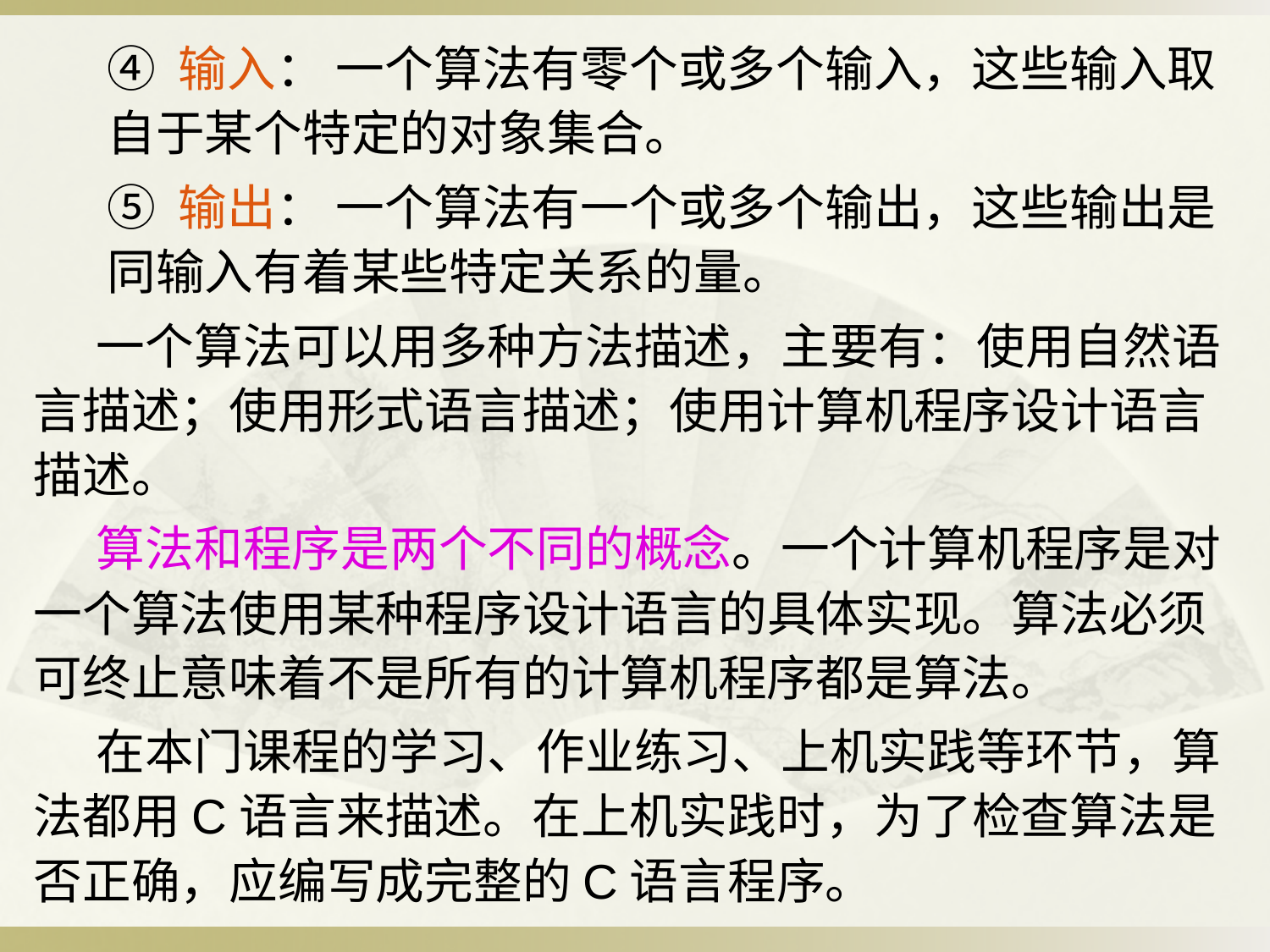

# ④ 输入： 一个算法有零个或多个输入，这些输入取自于某个特定的对象集合。
⑤ 输出： 一个算法有一个或多个输出，这些输出是同输入有着某些特定关系的量。
一个算法可以用多种方法描述，主要有：使用自然语言描述；使用形式语言描述；使用计算机程序设计语言描述。
算法和程序是两个不同的概念。一个计算机程序是对一个算法使用某种程序设计语言的具体实现。算法必须可终止意味着不是所有的计算机程序都是算法。
在本门课程的学习、作业练习、上机实践等环节，算法都用C语言来描述。在上机实践时，为了检查算法是否正确，应编写成完整的C语言程序。